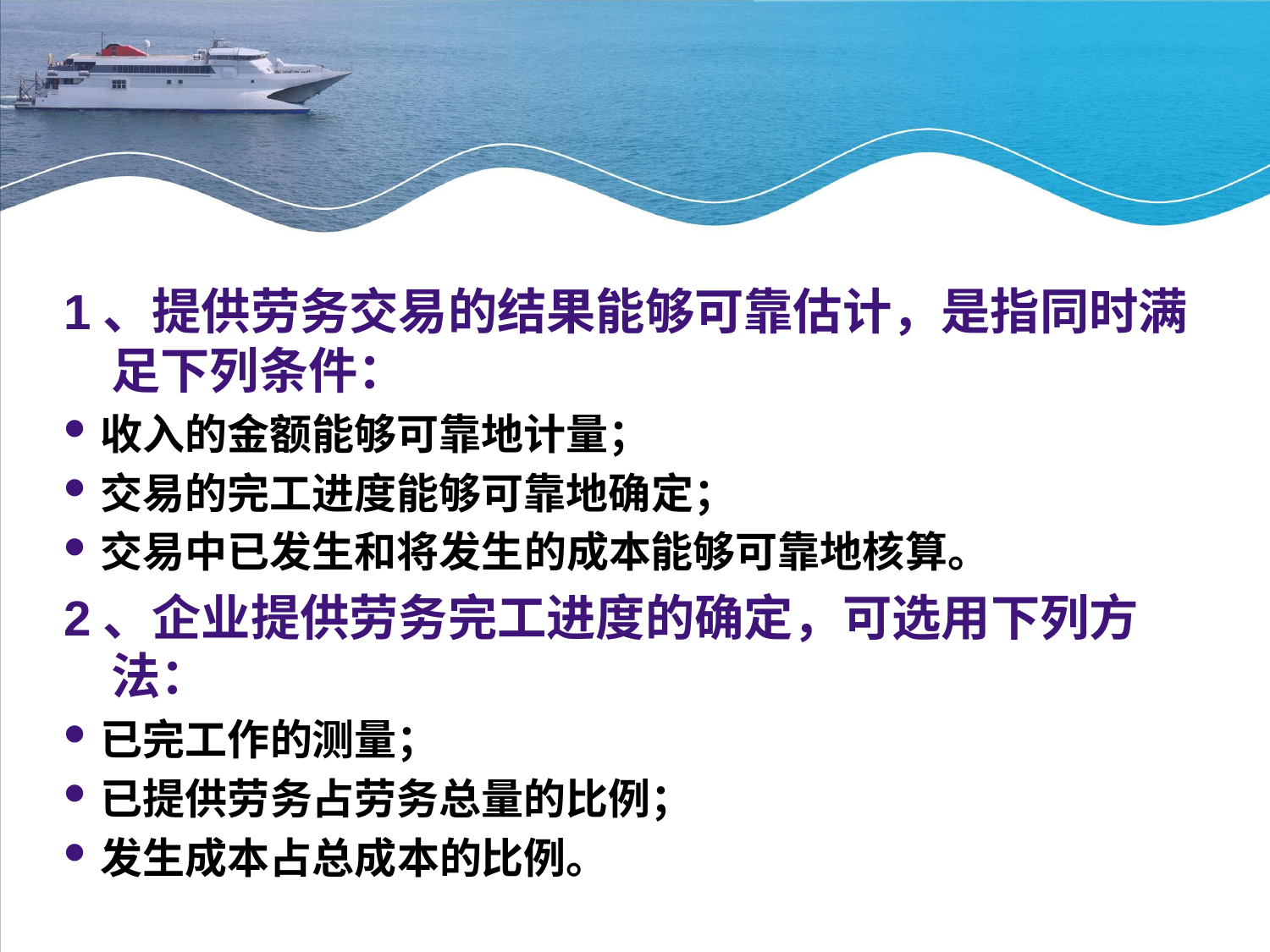

#
1、提供劳务交易的结果能够可靠估计，是指同时满足下列条件：
收入的金额能够可靠地计量；
交易的完工进度能够可靠地确定；
交易中已发生和将发生的成本能够可靠地核算。
2、企业提供劳务完工进度的确定，可选用下列方法：
已完工作的测量；
已提供劳务占劳务总量的比例；
发生成本占总成本的比例。